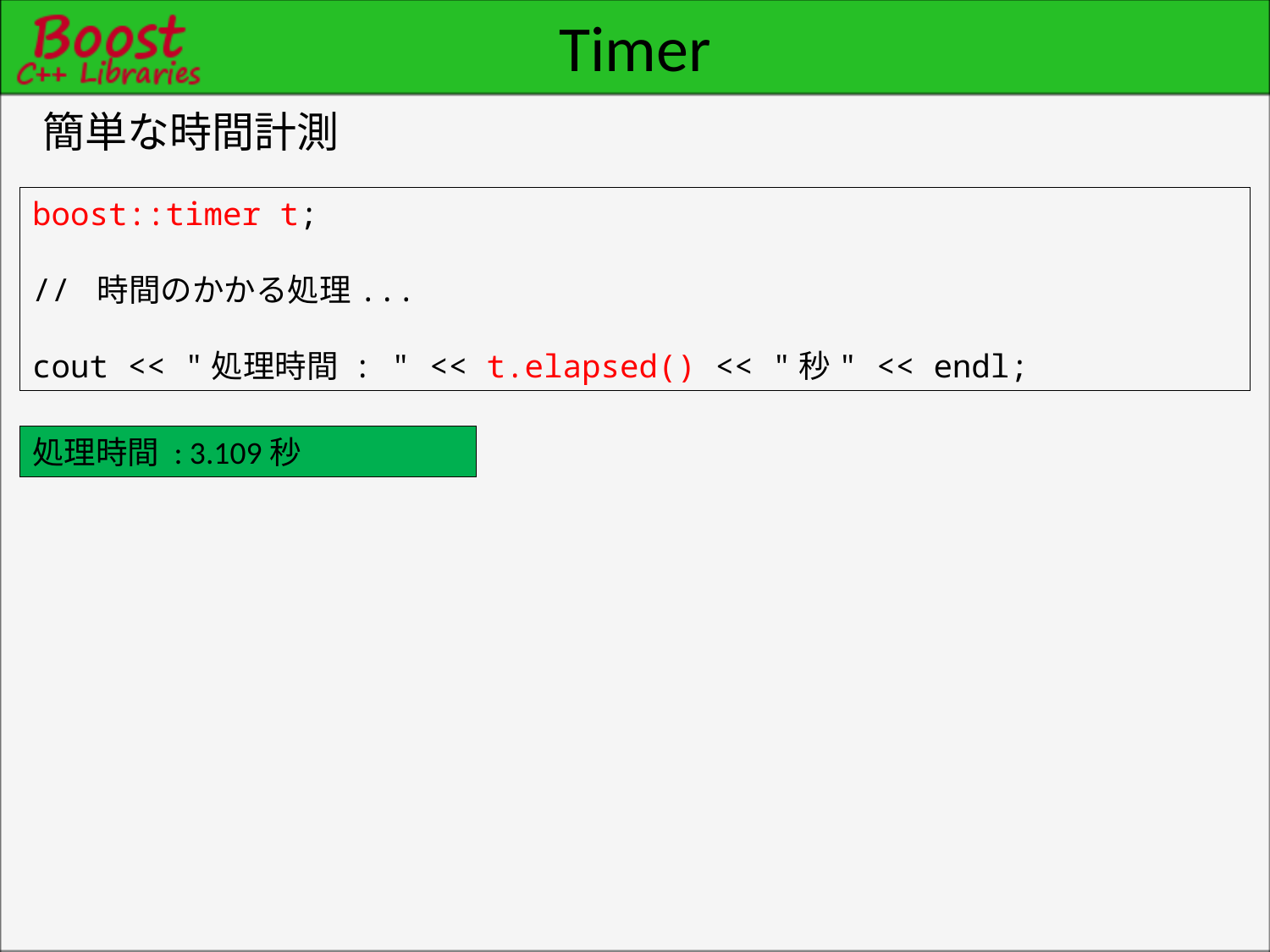

# Timer
簡単な時間計測
boost::timer t;

// 時間のかかる処理...

cout << "処理時間 : " << t.elapsed() << "秒" << endl;
処理時間 : 3.109秒